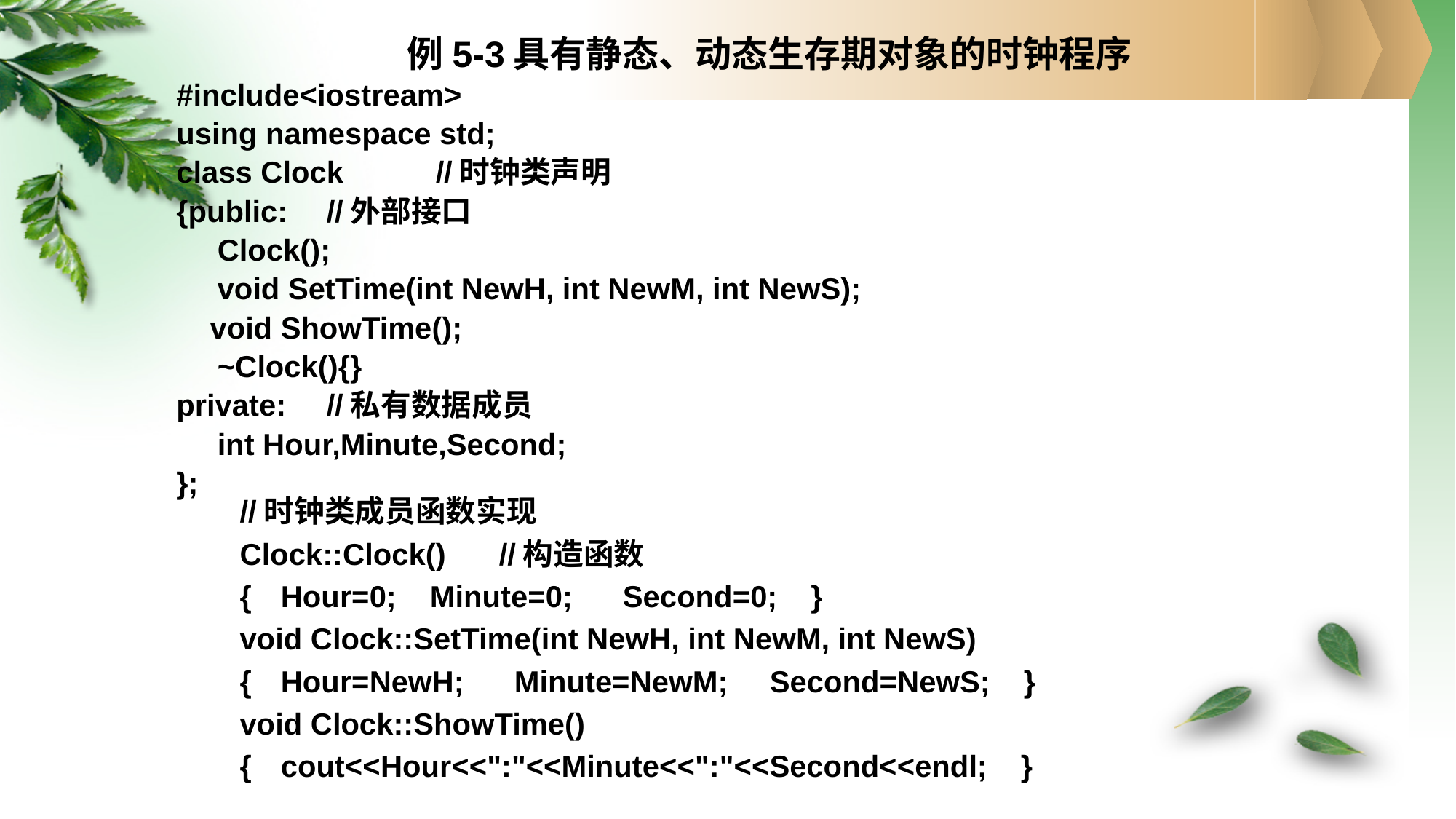

# 例5-3具有静态、动态生存期对象的时钟程序
#include<iostream>
using namespace std;
class Clock	//时钟类声明
{public:	//外部接口
	Clock();
	void SetTime(int NewH, int NewM, int NewS);
    void ShowTime();
	~Clock(){}
private:	//私有数据成员
	int Hour,Minute,Second;
};
//时钟类成员函数实现
Clock::Clock()	//构造函数
{	Hour=0;    Minute=0;      Second=0;    }
void Clock::SetTime(int NewH, int NewM, int NewS)
{	Hour=NewH;      Minute=NewM;     Second=NewS;    }
void Clock::ShowTime()
{	cout<<Hour<<":"<<Minute<<":"<<Second<<endl;    }